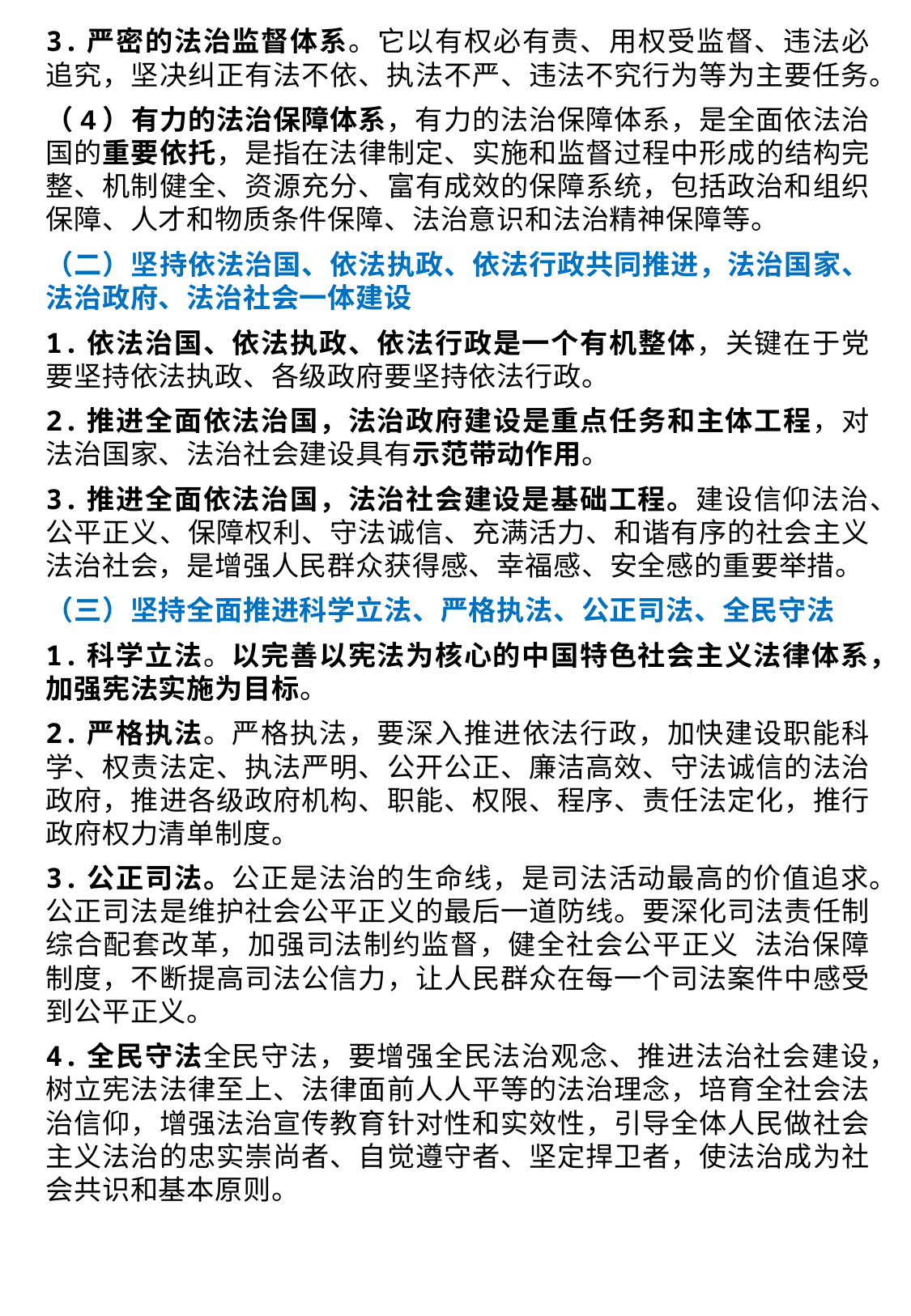

3.严密的法治监督体系。它以有权必有责、用权受监督、违法必追究，坚决纠正有法不依、执法不严、违法不究行为等为主要任务。
（4）有力的法治保障体系，有力的法治保障体系，是全面依法治国的重要依托，是指在法律制定、实施和监督过程中形成的结构完整、机制健全、资源充分、富有成效的保障系统，包括政治和组织保障、人才和物质条件保障、法治意识和法治精神保障等。
（二）坚持依法治国、依法执政、依法行政共同推进，法治国家、法治政府、法治社会一体建设
1.依法治国、依法执政、依法行政是一个有机整体，关键在于党要坚持依法执政、各级政府要坚持依法行政。
2.推进全面依法治国，法治政府建设是重点任务和主体工程，对法治国家、法治社会建设具有示范带动作用。
3.推进全面依法治国，法治社会建设是基础工程。建设信仰法治、公平正义、保障权利、守法诚信、充满活力、和谐有序的社会主义法治社会，是增强人民群众获得感、幸福感、安全感的重要举措。
（三）坚持全面推进科学立法、严格执法、公正司法、全民守法
1.科学立法。以完善以宪法为核心的中国特色社会主义法律体系，加强宪法实施为目标。
2.严格执法。严格执法，要深入推进依法行政，加快建设职能科学、权责法定、执法严明、公开公正、廉洁高效、守法诚信的法治政府，推进各级政府机构、职能、权限、程序、责任法定化，推行政府权力清单制度。
3.公正司法。公正是法治的生命线，是司法活动最高的价值追求。公正司法是维护社会公平正义的最后一道防线。要深化司法责任制综合配套改革，加强司法制约监督，健全社会公平正义  法治保障制度，不断提高司法公信力，让人民群众在每一个司法案件中感受到公平正义。
4.全民守法全民守法，要增强全民法治观念、推进法治社会建设，树立宪法法律至上、法律面前人人平等的法治理念，培育全社会法治信仰，增强法治宣传教育针对性和实效性，引导全体人民做社会主义法治的忠实崇尚者、自觉遵守者、坚定捍卫者，使法治成为社会共识和基本原则。